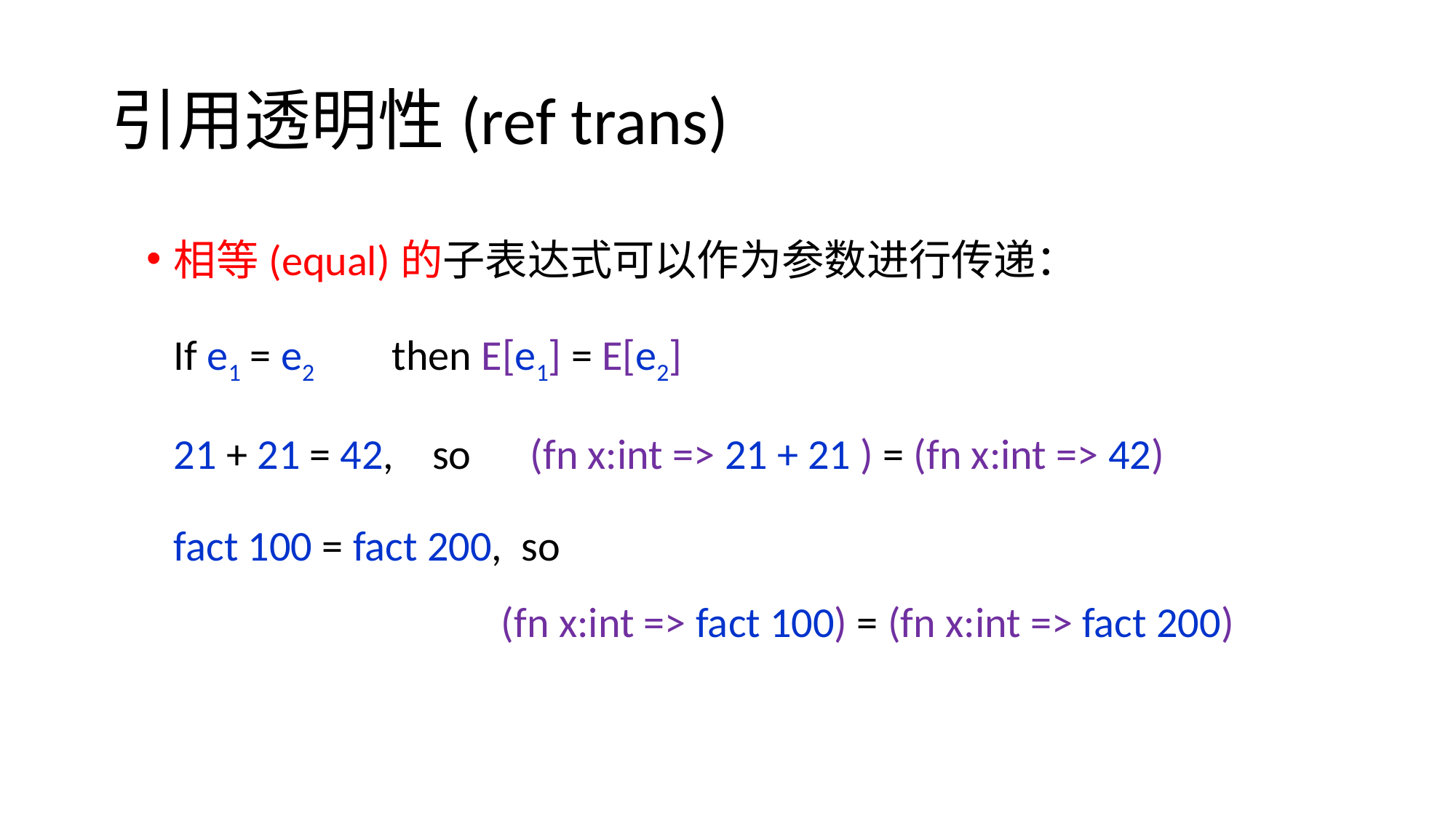

# 引用透明性(ref trans)
相等(equal)的子表达式可以作为参数进行传递：
	If e1 = e2 	then E[e1] = E[e2]
	21 + 21 = 42,    so	   (fn x:int => 21 + 21 ) = (fn x:int => 42)
	fact 100 = fact 200,  so
			(fn x:int => fact 100) = (fn x:int => fact 200)